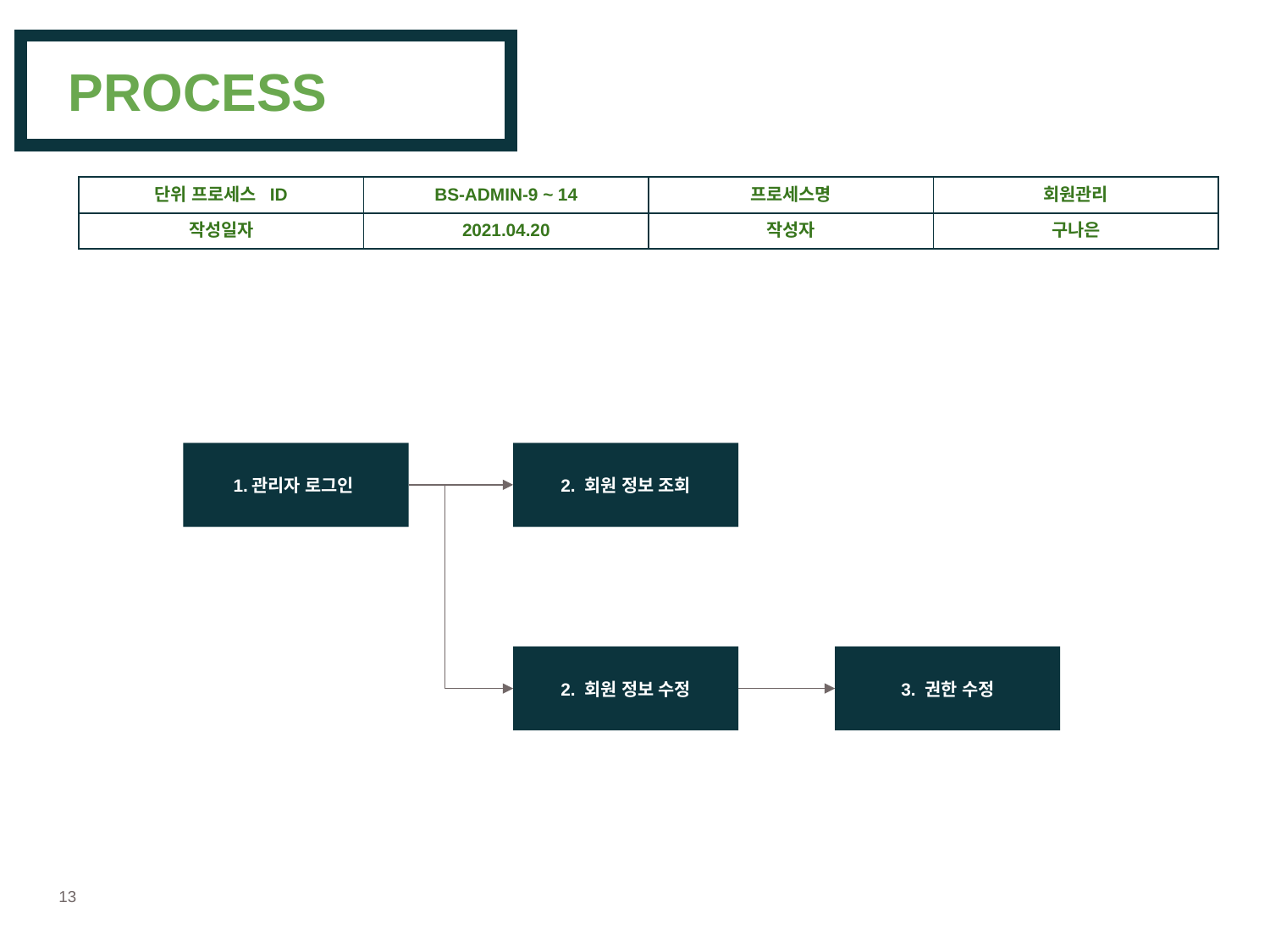

# PROCESS

| 단위 프로세스 ID | BS-ADMIN-9 ~ 14 | 프로세스명 | 회원관리 |
| --- | --- | --- | --- |
| 작성일자 | 2021.04.20 | 작성자 | 구나은 |
1.관리자 로그인
2. 회원 정보 조회
3. 권한 수정
2. 회원 정보 수정